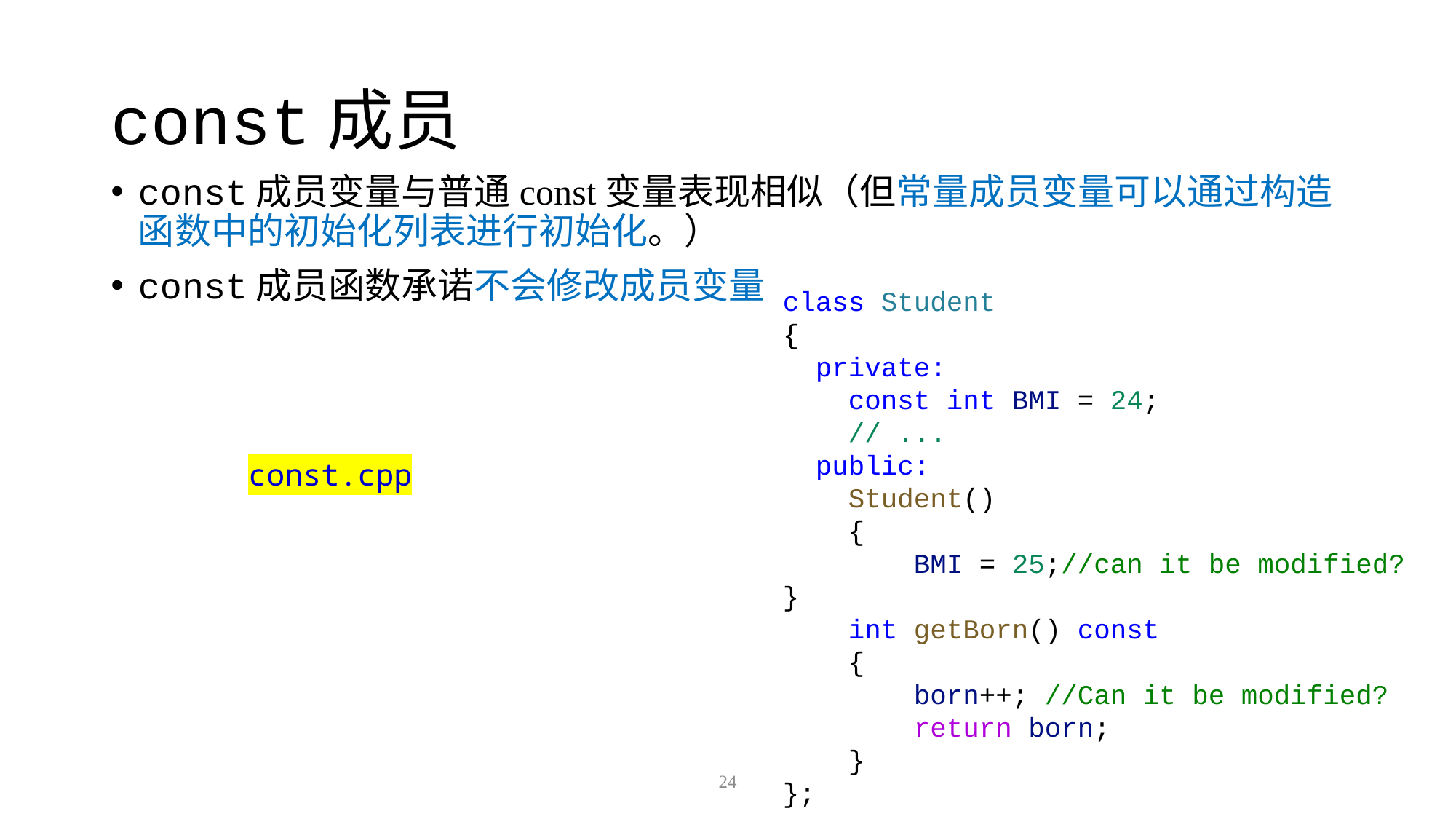

# const成员
const成员变量与普通const变量表现相似（但常量成员变量可以通过构造函数中的初始化列表进行初始化。）
const成员函数承诺不会修改成员变量
class Student
{
  private:
    const int BMI = 24;
    // ...
  public:
    Student()
    {
        BMI = 25;//can it be modified?
}
    int getBorn() const
    {
        born++; //Can it be modified?
        return born;
    }
};
const.cpp
24